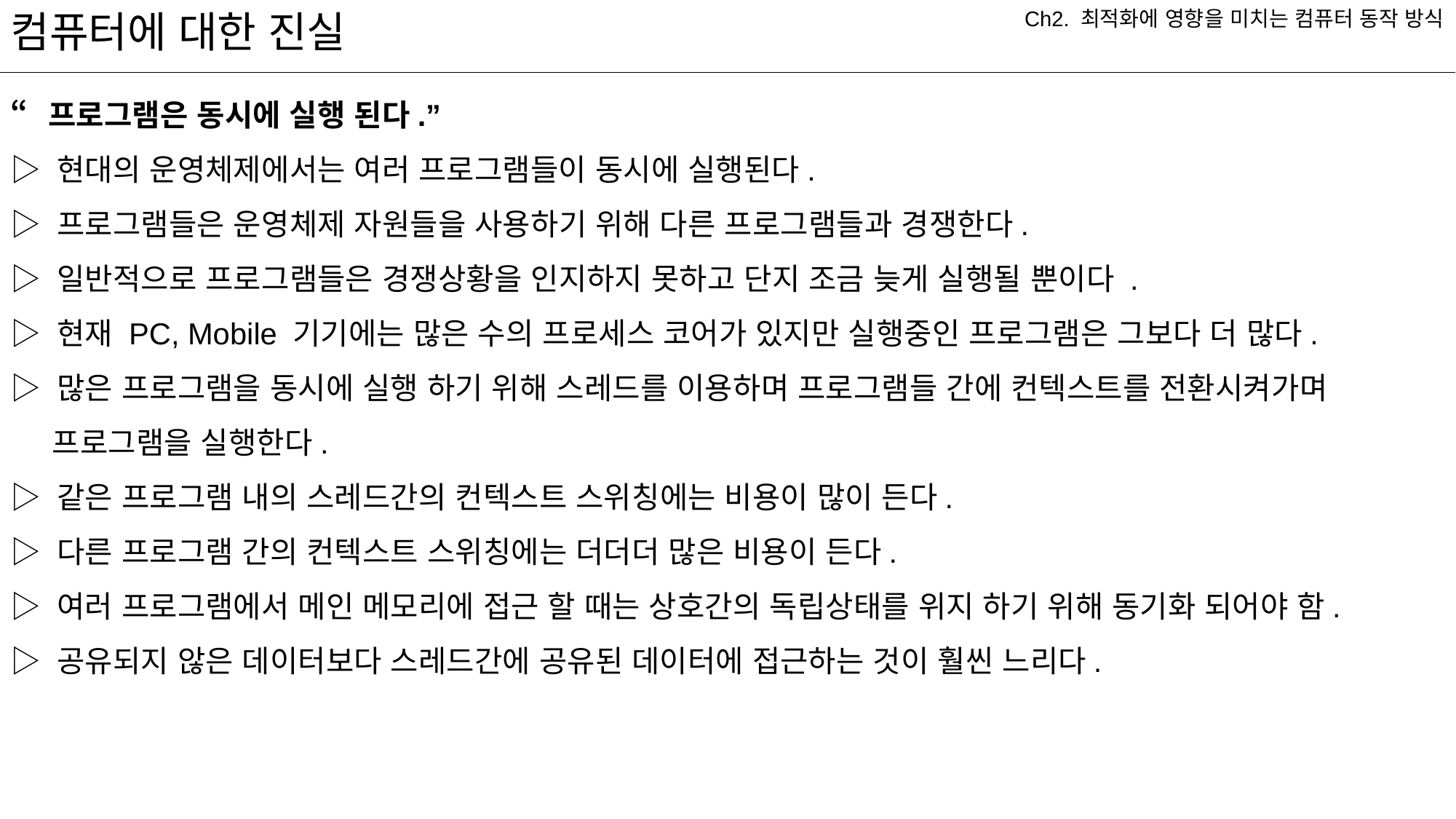

컴퓨터에 대한 진실
Ch2. 최적화에 영향을 미치는 컴퓨터 동작 방식
“프로그램은 동시에 실행 된다.”
▷ 현대의 운영체제에서는 여러 프로그램들이 동시에 실행된다.
▷ 프로그램들은 운영체제 자원들을 사용하기 위해 다른 프로그램들과 경쟁한다.
▷ 일반적으로 프로그램들은 경쟁상황을 인지하지 못하고 단지 조금 늦게 실행될 뿐이다 .
▷ 현재 PC, Mobile 기기에는 많은 수의 프로세스 코어가 있지만 실행중인 프로그램은 그보다 더 많다.
▷ 많은 프로그램을 동시에 실행 하기 위해 스레드를 이용하며 프로그램들 간에 컨텍스트를 전환시켜가며
    프로그램을 실행한다.
▷ 같은 프로그램 내의 스레드간의 컨텍스트 스위칭에는 비용이 많이 든다.
▷ 다른 프로그램 간의 컨텍스트 스위칭에는 더더더 많은 비용이 든다.
▷ 여러 프로그램에서 메인 메모리에 접근 할 때는 상호간의 독립상태를 위지 하기 위해 동기화 되어야 함.
▷ 공유되지 않은 데이터보다 스레드간에 공유된 데이터에 접근하는 것이 훨씬 느리다.